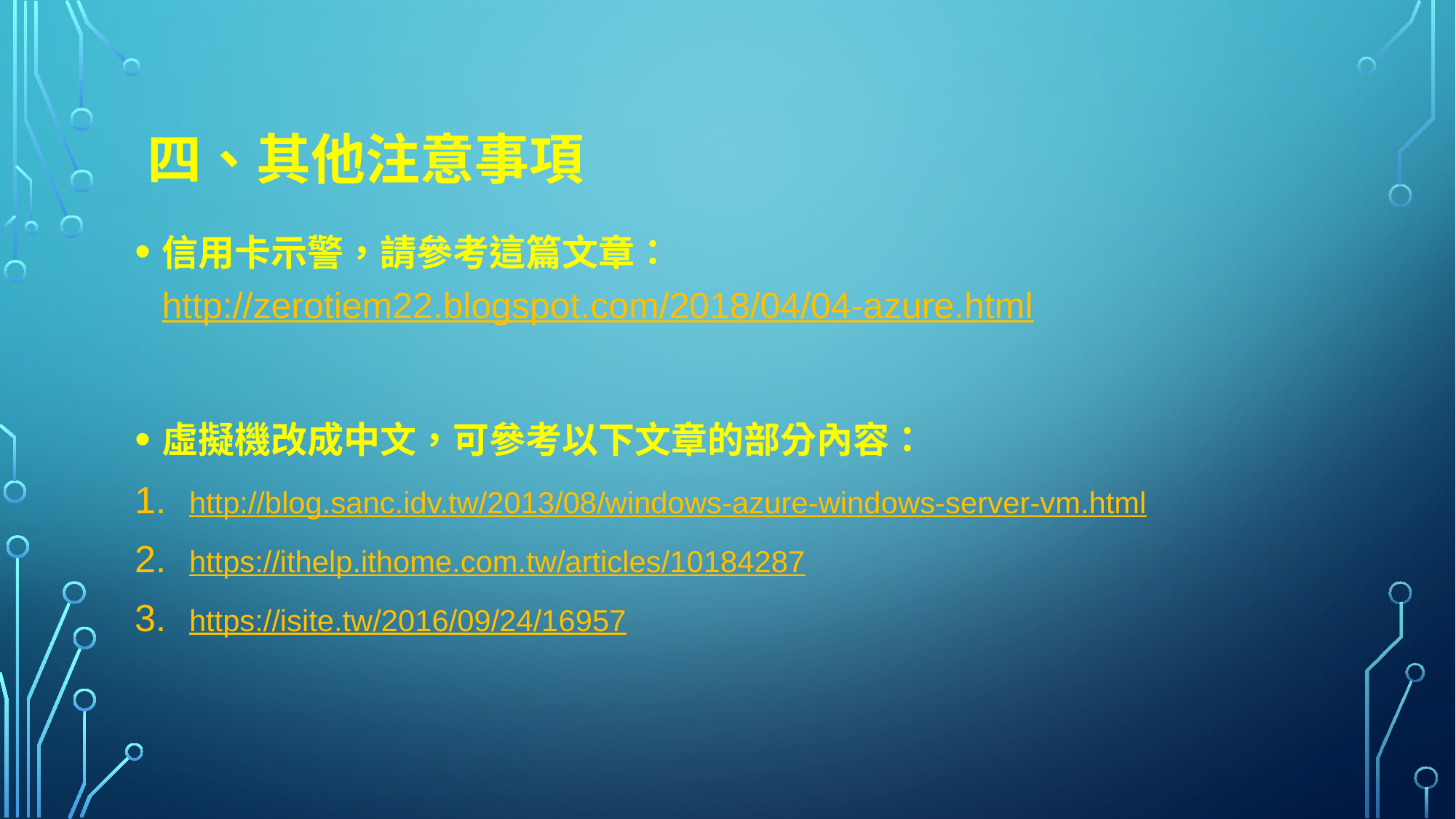

# 四、其他注意事項
信用卡示警，請參考這篇文章：http://zerotiem22.blogspot.com/2018/04/04-azure.html

虛擬機改成中文，可參考以下文章的部分內容：
http://blog.sanc.idv.tw/2013/08/windows-azure-windows-server-vm.html
https://ithelp.ithome.com.tw/articles/10184287
https://isite.tw/2016/09/24/16957